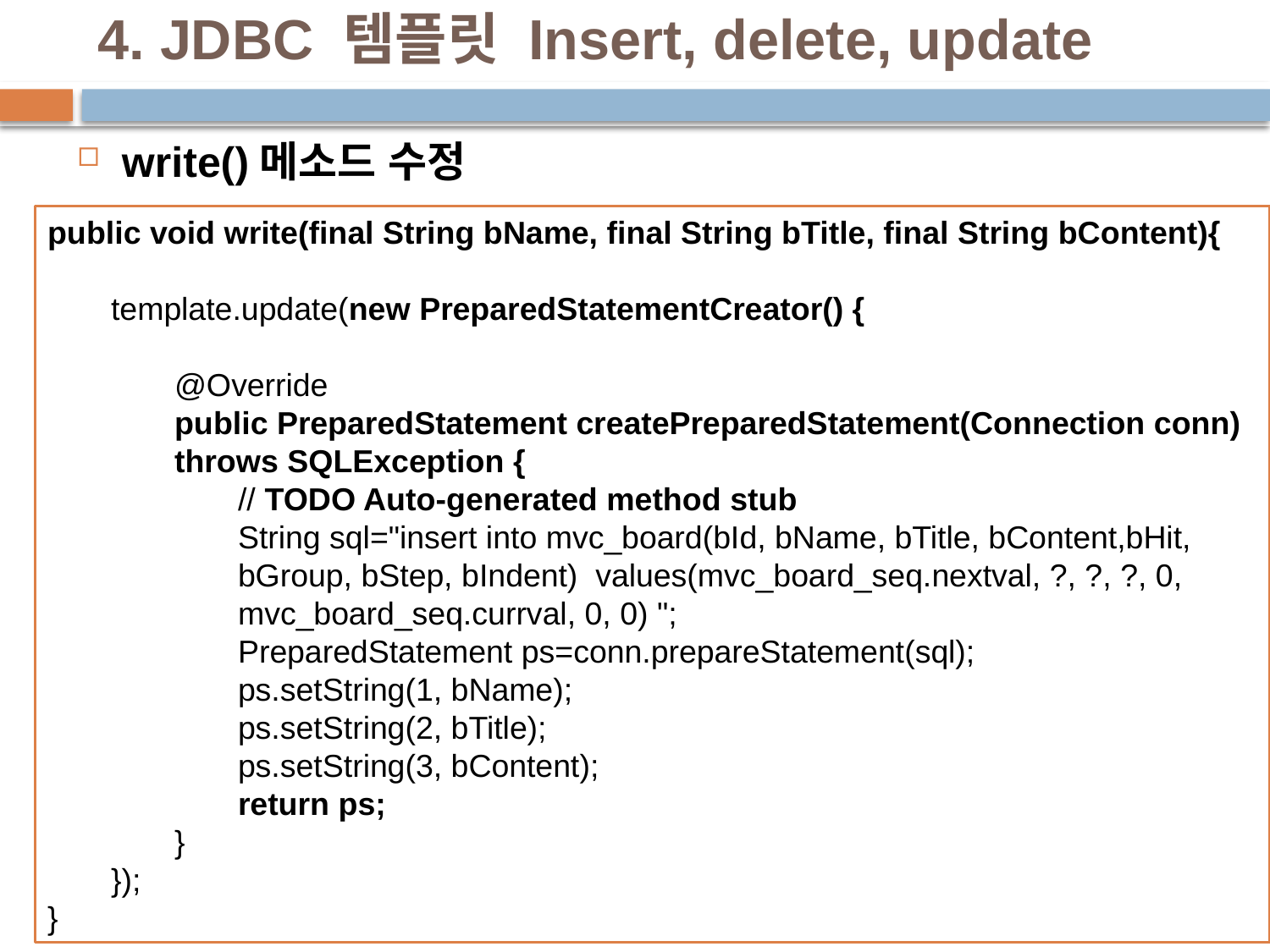

# 4. JDBC 템플릿 Insert, delete, update
write()메소드 수정

public void write(final String bName, final String bTitle, final String bContent){

template.update(new PreparedStatementCreator() {

@Override
public PreparedStatement createPreparedStatement(Connection conn)
throws SQLException {
// TODO Auto-generated method stub
String sql="insert into mvc_board(bId, bName, bTitle, bContent,bHit, 	bGroup, bStep, bIndent)  values(mvc_board_seq.nextval, ?, ?, ?, 0, 	mvc_board_seq.currval, 0, 0) ";
PreparedStatement ps=conn.prepareStatement(sql);
ps.setString(1, bName);
ps.setString(2, bTitle);
ps.setString(3, bContent);
return ps;
}
});
}